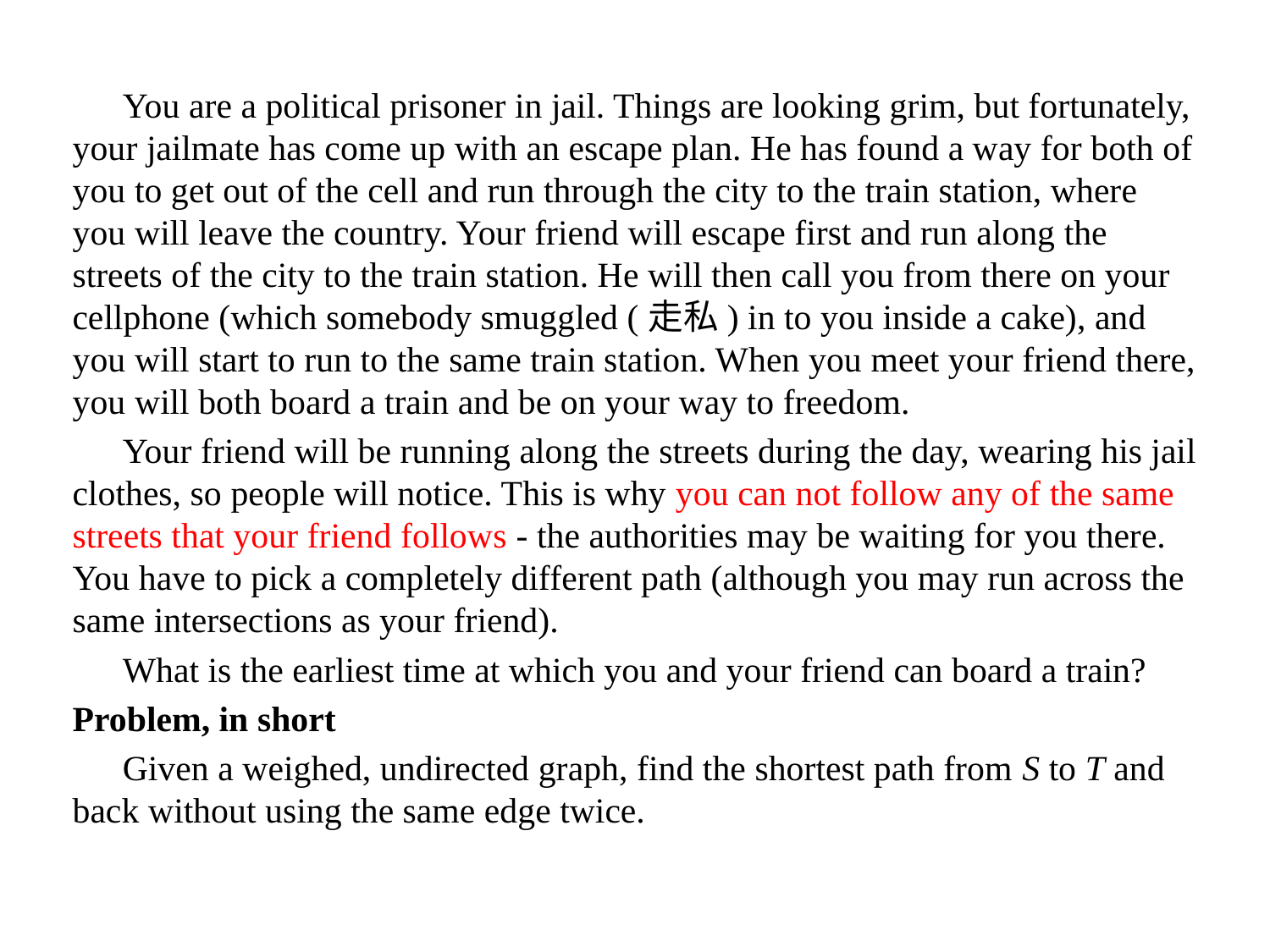

You are a political prisoner in jail. Things are looking grim, but fortunately, your jailmate has come up with an escape plan. He has found a way for both of you to get out of the cell and run through the city to the train station, where you will leave the country. Your friend will escape first and run along the streets of the city to the train station. He will then call you from there on your cellphone (which somebody smuggled (走私) in to you inside a cake), and you will start to run to the same train station. When you meet your friend there, you will both board a train and be on your way to freedom.
Your friend will be running along the streets during the day, wearing his jail clothes, so people will notice. This is why you can not follow any of the same streets that your friend follows - the authorities may be waiting for you there. You have to pick a completely different path (although you may run across the same intersections as your friend).
What is the earliest time at which you and your friend can board a train?
Problem, in short
Given a weighed, undirected graph, find the shortest path from S to T and back without using the same edge twice.